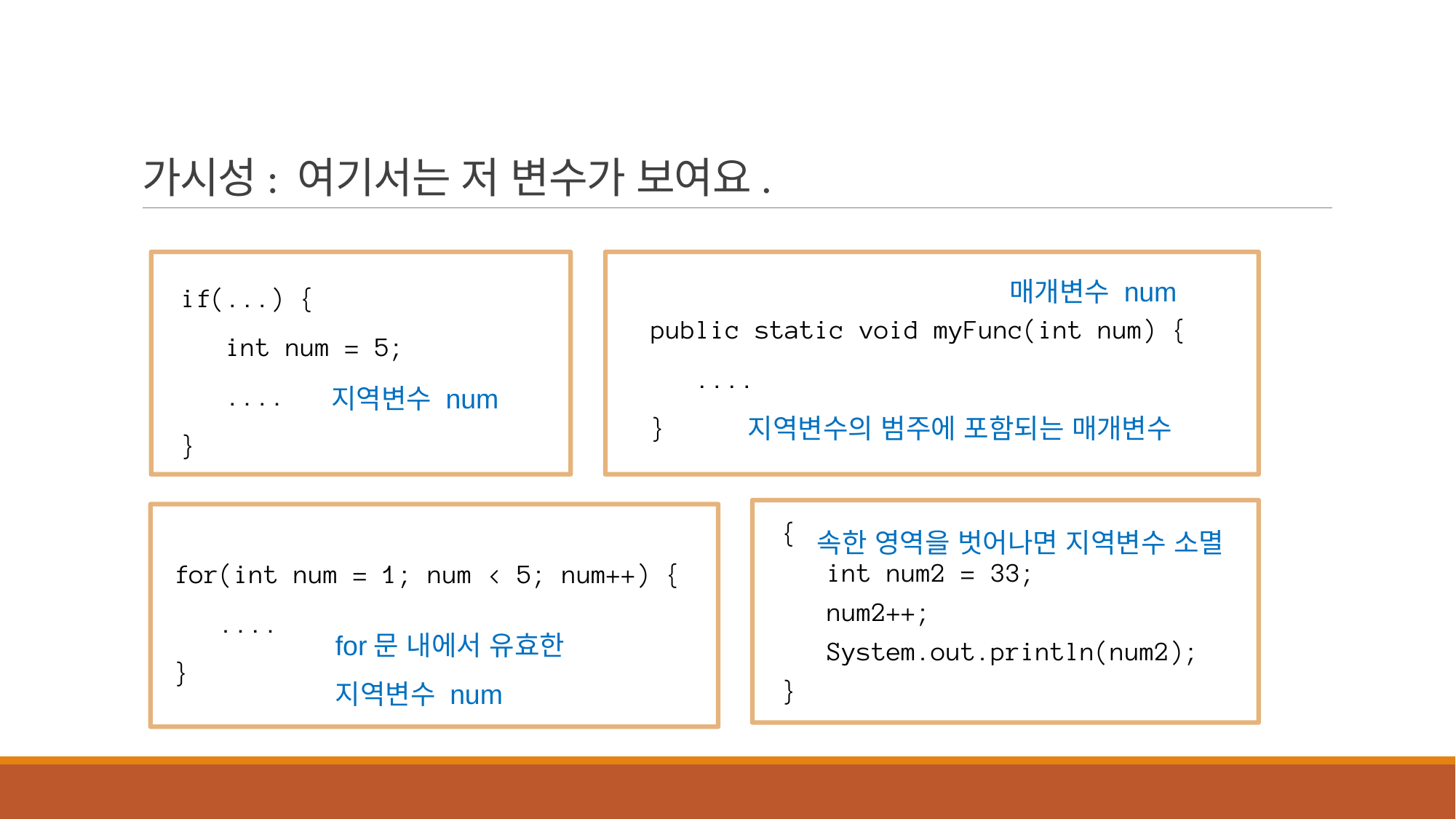

가시성: 여기서는 저 변수가 보여요.

매개변수 num
if(...) {
   int num = 5;
   ....
}
public static void myFunc(int num) {
   ....
}
지역변수 num
지역변수의 범주에 포함되는 매개변수

{
   int num2 = 33;
   num2++;
   System.out.println(num2);
}

속한 영역을 벗어나면 지역변수 소멸
for(int num = 1; num < 5; num++) {
   ....
}
for문 내에서 유효한 지역변수 num